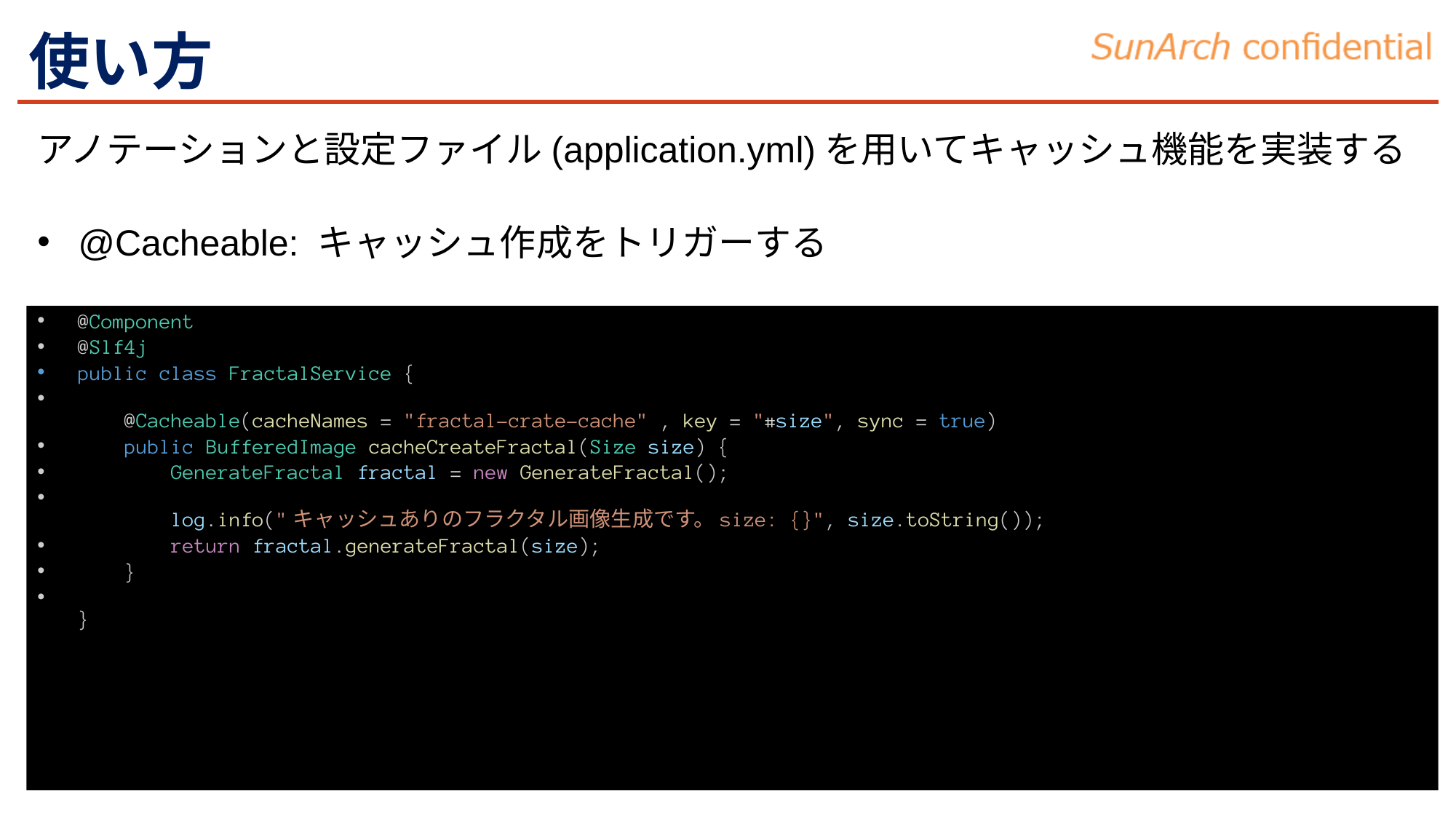

# 使い方
アノテーションと設定ファイル(application.yml)を用いてキャッシュ機能を実装する

@Cacheable: キャッシュ作成をトリガーする

@Component
@Slf4j
public class FractalService {
    @Cacheable(cacheNames = "fractal-crate-cache" , key = "#size", sync = true)
    public BufferedImage cacheCreateFractal(Size size) {
        GenerateFractal fractal = new GenerateFractal();
        log.info("キャッシュありのフラクタル画像生成です。size: {}", size.toString());
        return fractal.generateFractal(size);
    }
}